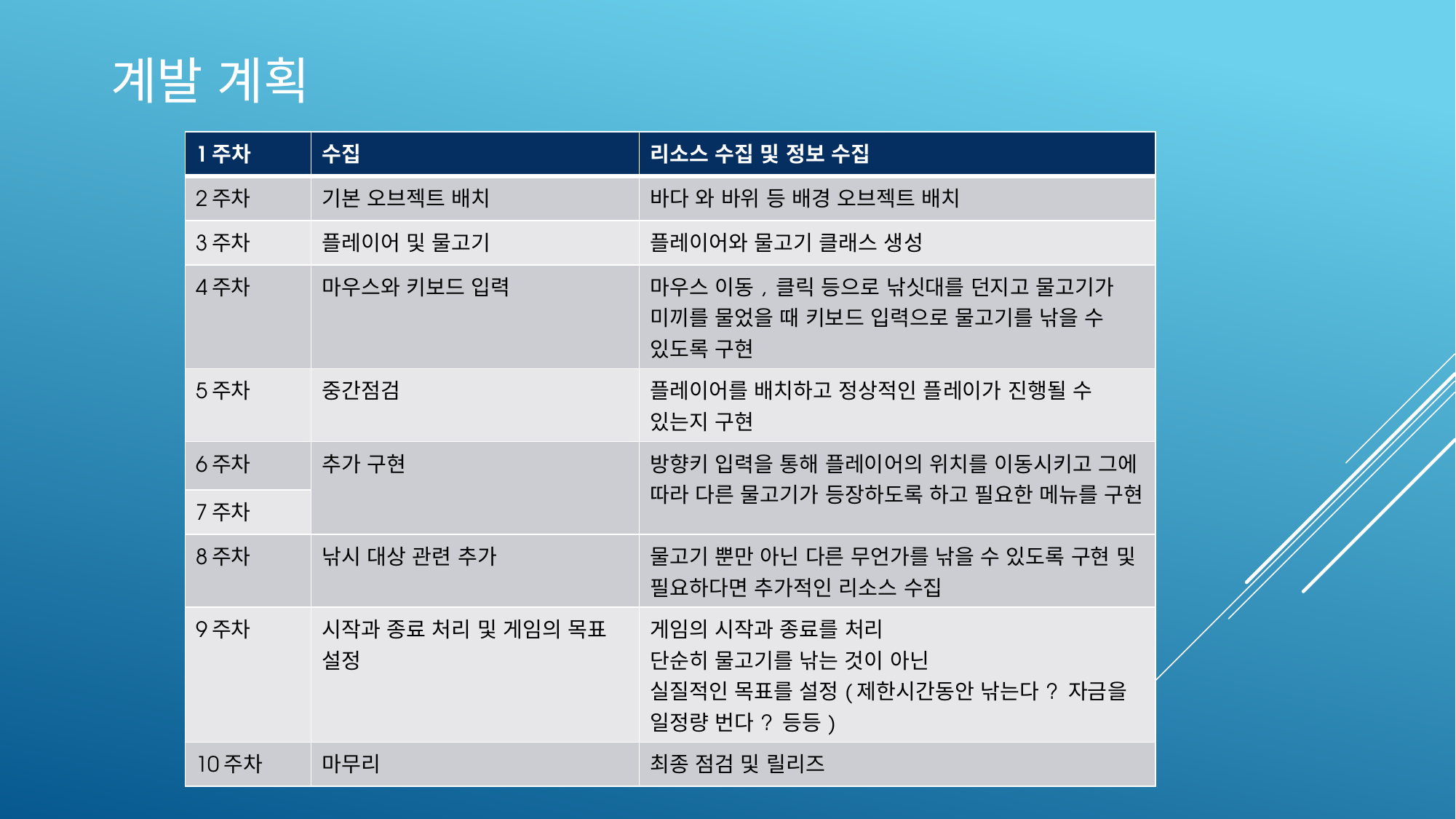

# 계발 계획
| 1주차 | 수집 | 리소스 수집 및 정보 수집 |
| --- | --- | --- |
| 2주차 | 기본 오브젝트 배치 | 바다 와 바위 등 배경 오브젝트 배치 |
| 3주차 | 플레이어 및 물고기 | 플레이어와 물고기 클래스 생성 |
| 4주차 | 마우스와 키보드 입력 | 마우스 이동, 클릭 등으로 낚싯대를 던지고 물고기가 미끼를 물었을 때 키보드 입력으로 물고기를 낚을 수 있도록 구현 |
| 5주차 | 중간점검 | 플레이어를 배치하고 정상적인 플레이가 진행될 수 있는지 구현 |
| 6주차 | 추가 구현 | 방향키 입력을 통해 플레이어의 위치를 이동시키고 그에 따라 다른 물고기가 등장하도록 하고 필요한 메뉴를 구현 |
| 7주차 |  |  |
| 8주차 | 낚시 대상 관련 추가 | 물고기 뿐만 아닌 다른 무언가를 낚을 수 있도록 구현 및 필요하다면 추가적인 리소스 수집 |
| 9주차 | 시작과 종료 처리 및 게임의 목표 설정 | 게임의 시작과 종료를 처리 단순히 물고기를 낚는 것이 아닌 실질적인 목표를 설정(제한시간동안 낚는다? 자금을 일정량 번다? 등등) |
| 10주차 | 마무리 | 최종 점검 및 릴리즈 |